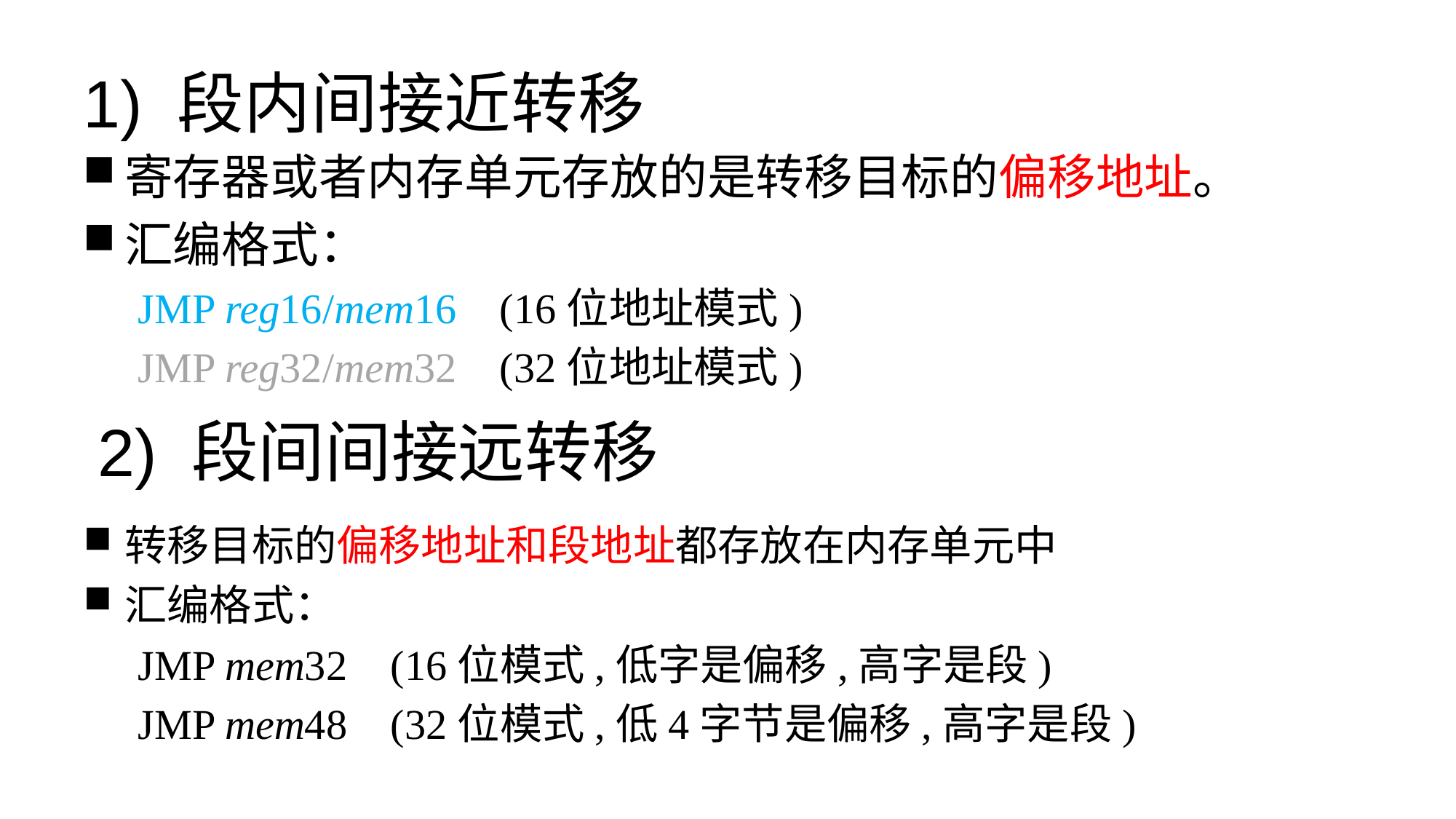

# 1) 段内间接近转移
寄存器或者内存单元存放的是转移目标的偏移地址。
汇编格式：
JMP reg16/mem16 	(16位地址模式)
JMP reg32/mem32 	(32位地址模式)

转移目标的偏移地址和段地址都存放在内存单元中
汇编格式：
JMP mem32 	(16位模式,低字是偏移,高字是段)
JMP mem48 	(32位模式,低4字节是偏移,高字是段)

2) 段间间接远转移